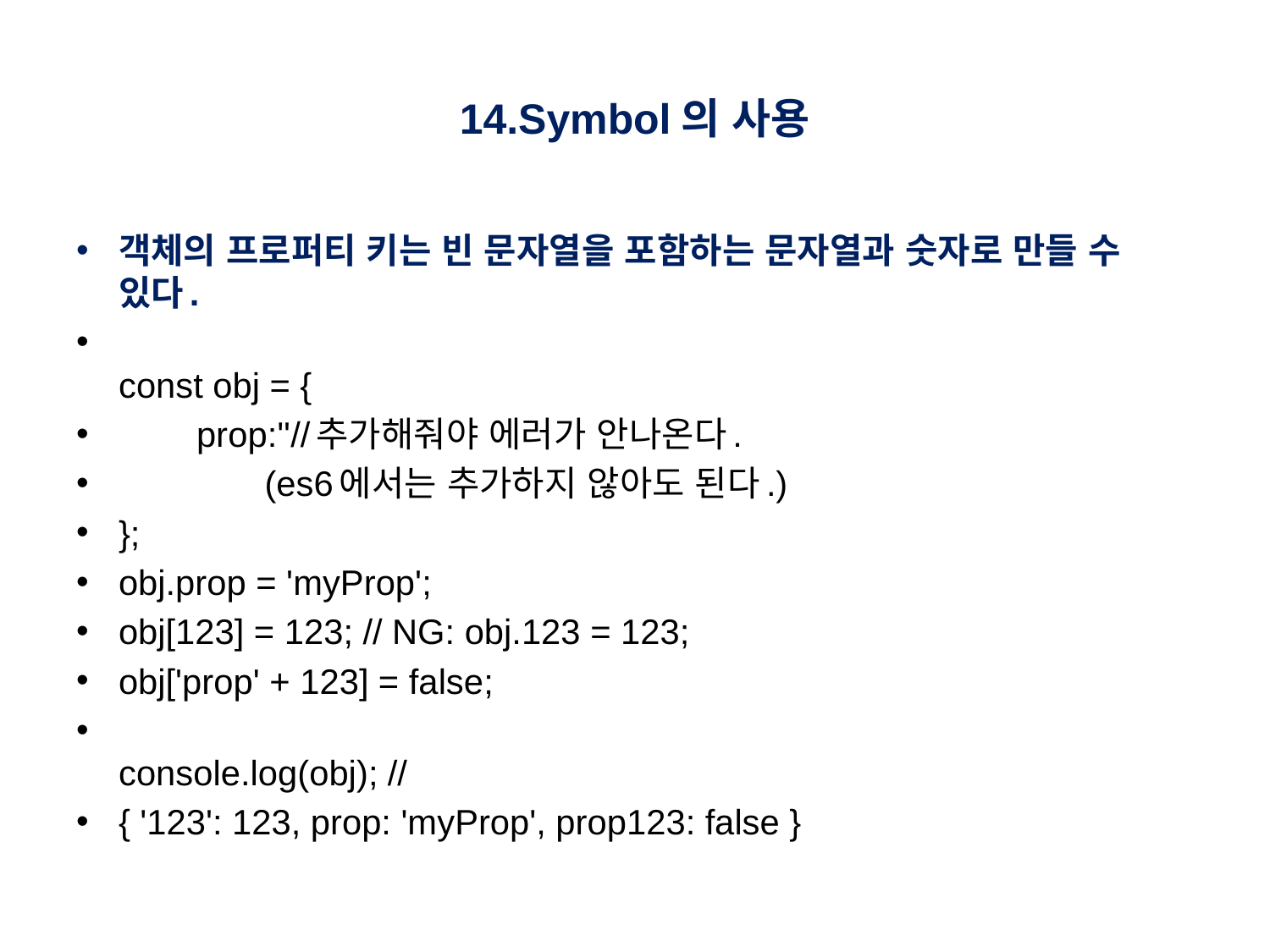

# 14.Symbol의 사용
객체의 프로퍼티 키는 빈 문자열을 포함하는 문자열과 숫자로 만들 수 있다.
const obj = {
        prop:''//추가해줘야 에러가 안나온다.
               (es6에서는 추가하지 않아도 된다.)
};
obj.prop = 'myProp';
obj[123] = 123; // NG: obj.123 = 123;
obj['prop' + 123] = false;
console.log(obj); //
{ '123': 123, prop: 'myProp', prop123: false }